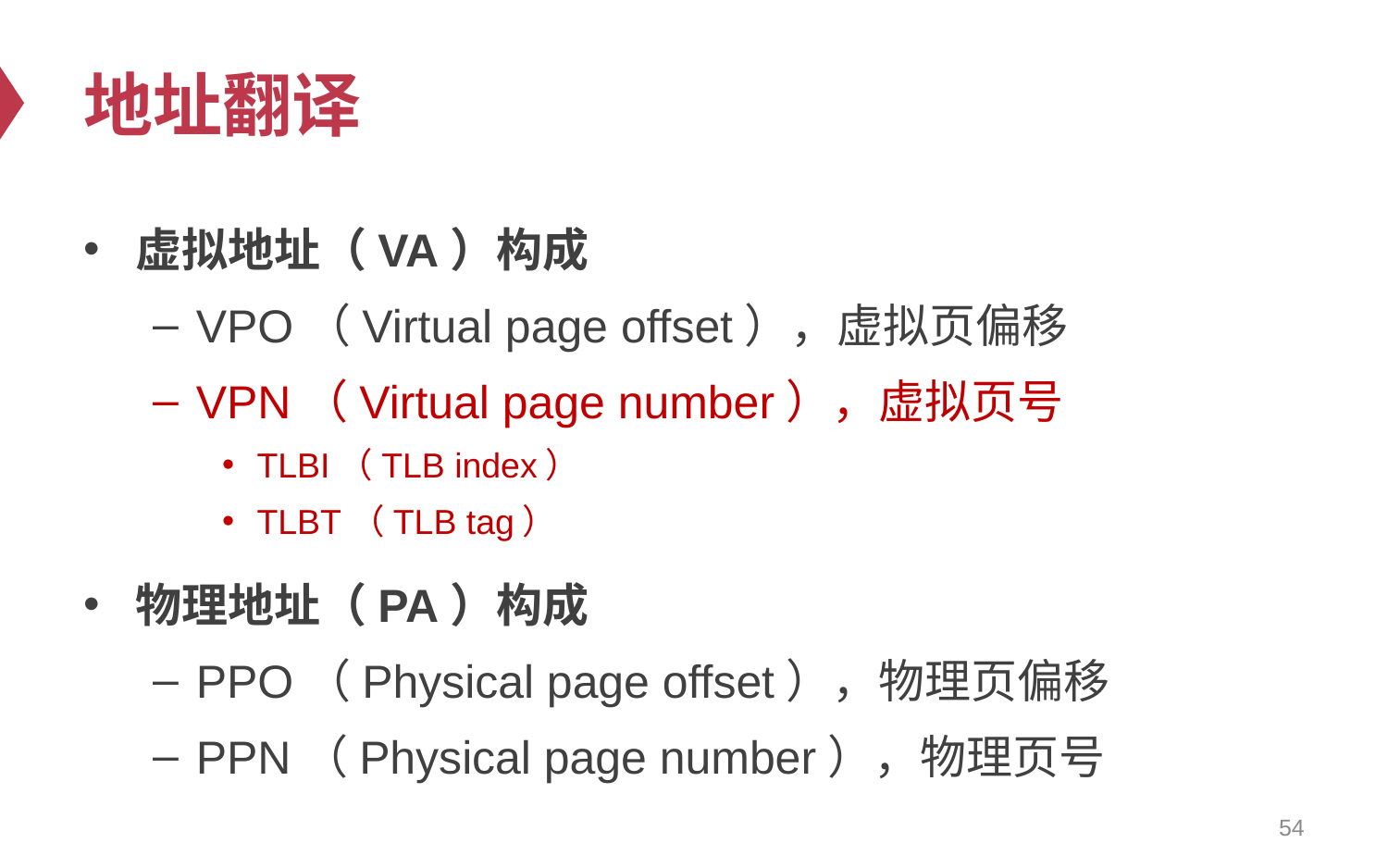

# 地址翻译
虚拟地址（VA）构成
VPO（Virtual page offset），虚拟页偏移
VPN（Virtual page number），虚拟页号
TLBI（TLB index）
TLBT（TLB tag）
物理地址（PA）构成
PPO（Physical page offset），物理页偏移
PPN（Physical page number），物理页号
54